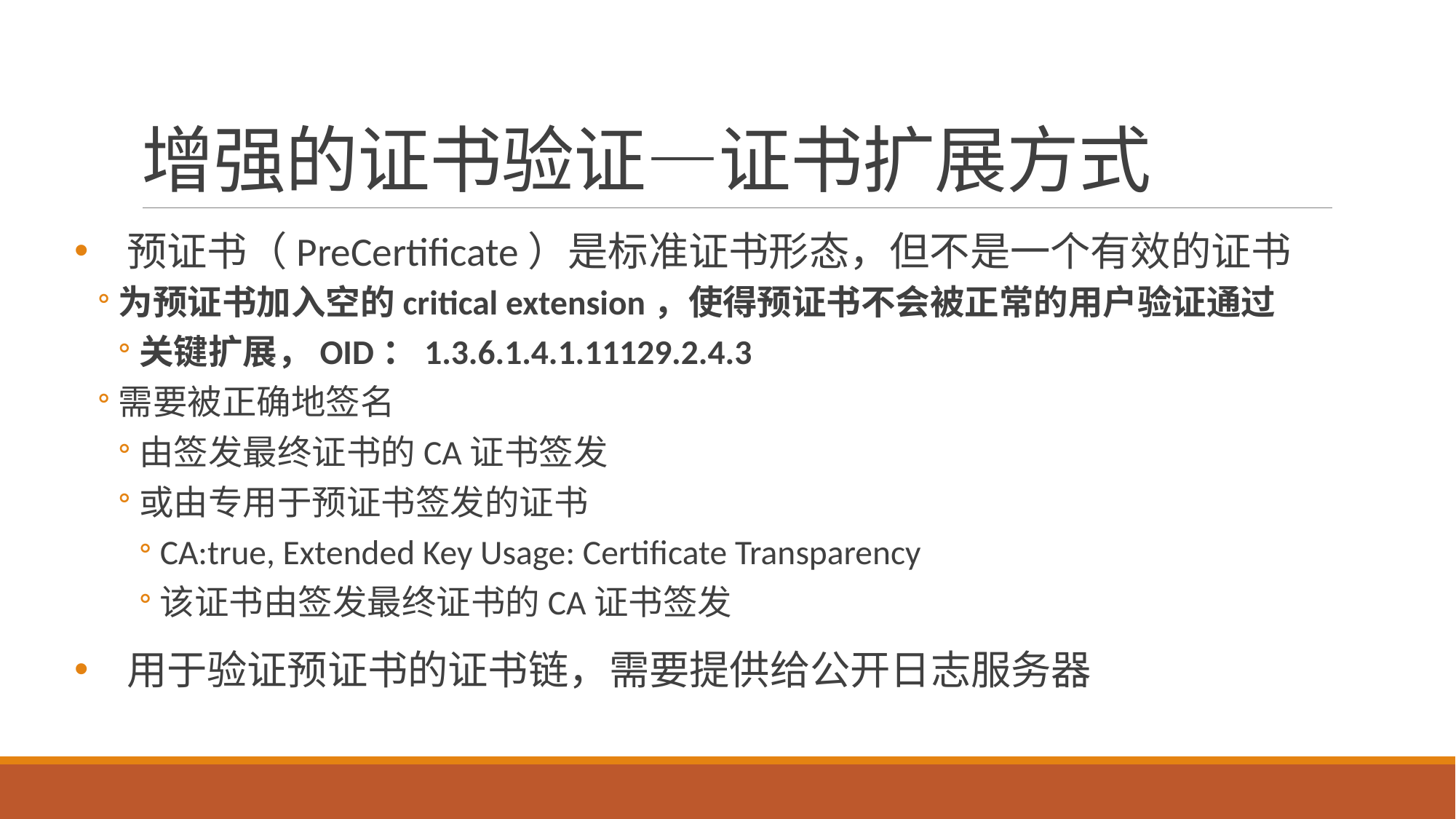

# 增强的证书验证—证书扩展方式
预证书（PreCertificate）是标准证书形态，但不是一个有效的证书
为预证书加入空的critical extension，使得预证书不会被正常的用户验证通过
关键扩展，OID：1.3.6.1.4.1.11129.2.4.3
需要被正确地签名
由签发最终证书的CA证书签发
或由专用于预证书签发的证书
CA:true, Extended Key Usage: Certificate Transparency
该证书由签发最终证书的CA证书签发
用于验证预证书的证书链，需要提供给公开日志服务器
26